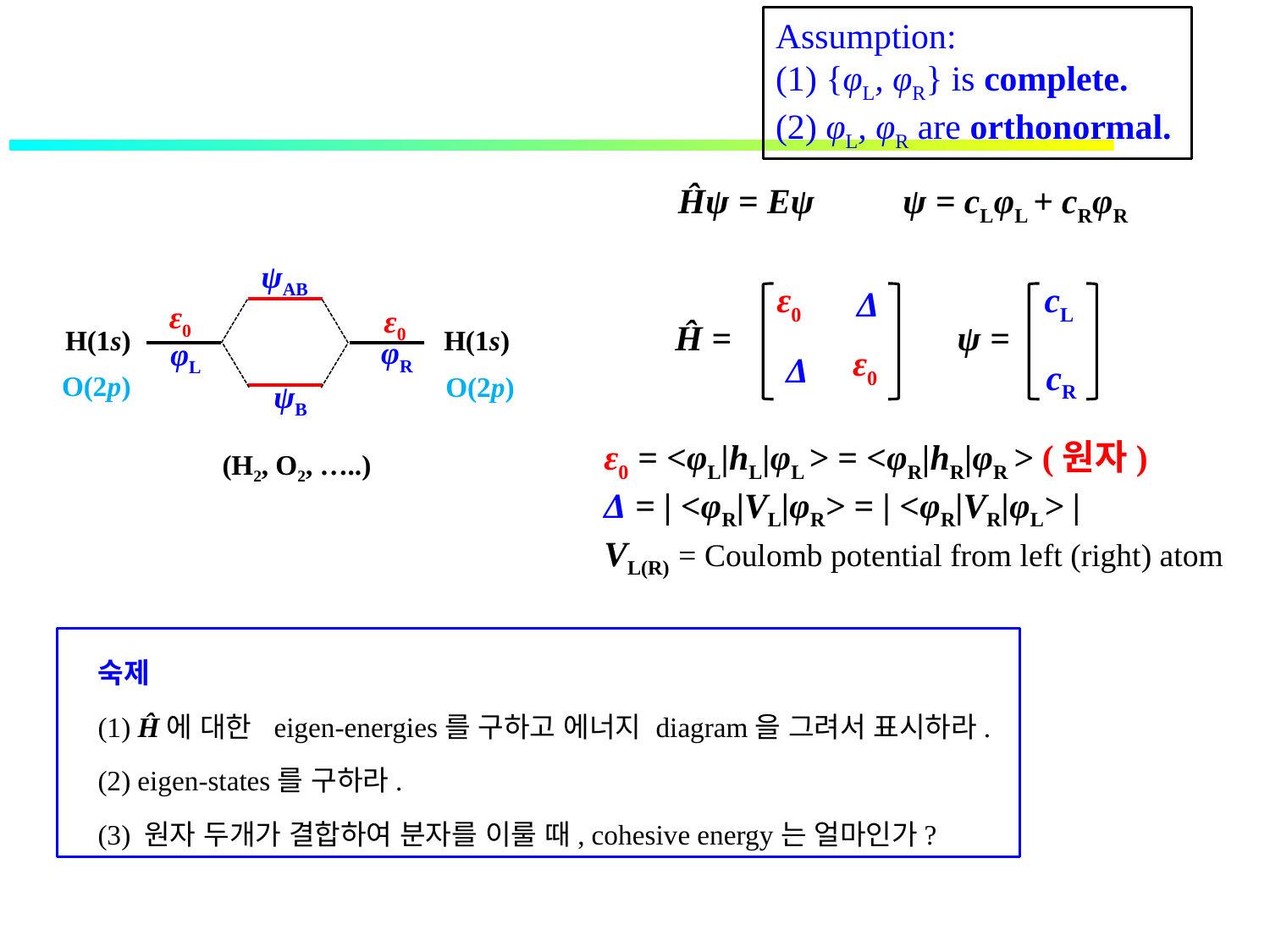

Assumption:
(1) {φL, φR} is complete.
(2) φL, φR are orthonormal.
Ĥψ = Eψ
 ψ = cLφL + cRφR
ψAB
ε0
ε0
H(1s)
H(1s)
φR
φL
O(2p)
O(2p)
ψB
(H2, O2, …..)
ε0
Δ

Ĥ =
ε0
Δ
cL

ψ =
cR
ε0 = <φL|hL|φL > = <φR|hR|φR > (원자)
Δ = | <φR|VL|φR> = | <φR|VR|φL> |
VL(R) = Coulomb potential from left (right) atom
숙제
(1) Ĥ에 대한  eigen-energies를 구하고 에너지 diagram을 그려서 표시하라.
(2) eigen-states를 구하라.
(3) 원자 두개가 결합하여 분자를 이룰 때, cohesive energy는 얼마인가?